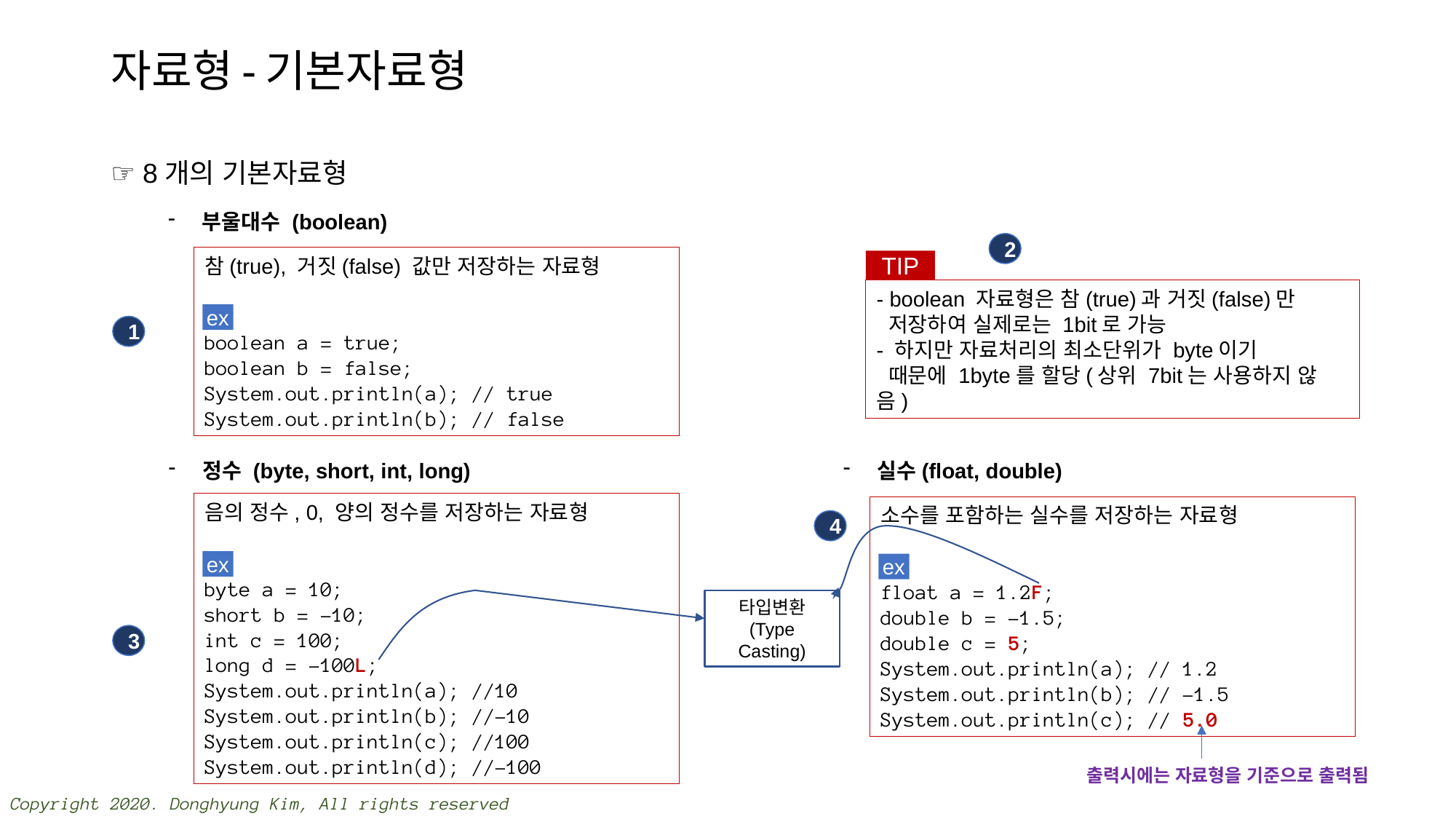

# 자료형-기본자료형
☞ 8개의 기본자료형
부울대수 (boolean)
2
참(true), 거짓(false) 값만 저장하는 자료형

boolean a = true;
boolean b = false;
System.out.println(a); // true
System.out.println(b); // false
TIP
- boolean 자료형은 참(true)과 거짓(false)만
  저장하여 실제로는 1bit로 가능
- 하지만 자료처리의 최소단위가 byte이기
  때문에 1byte를 할당(상위 7bit는 사용하지 않음)
ex
1
정수 (byte, short, int, long)
실수(float, double)
음의 정수, 0, 양의 정수를 저장하는 자료형

byte a = 10;
short b = -10;
int c = 100;
long d = -100L;
System.out.println(a); //10
System.out.println(b); //-10
System.out.println(c); //100
System.out.println(d); //-100
소수를 포함하는 실수를 저장하는 자료형

float a = 1.2F;
double b = -1.5;
double c = 5;
System.out.println(a); // 1.2
System.out.println(b); // -1.5
System.out.println(c); // 5.0

ex
ex

타입변환
(Type Casting)
출력시에는 자료형을 기준으로 출력됨
4
3